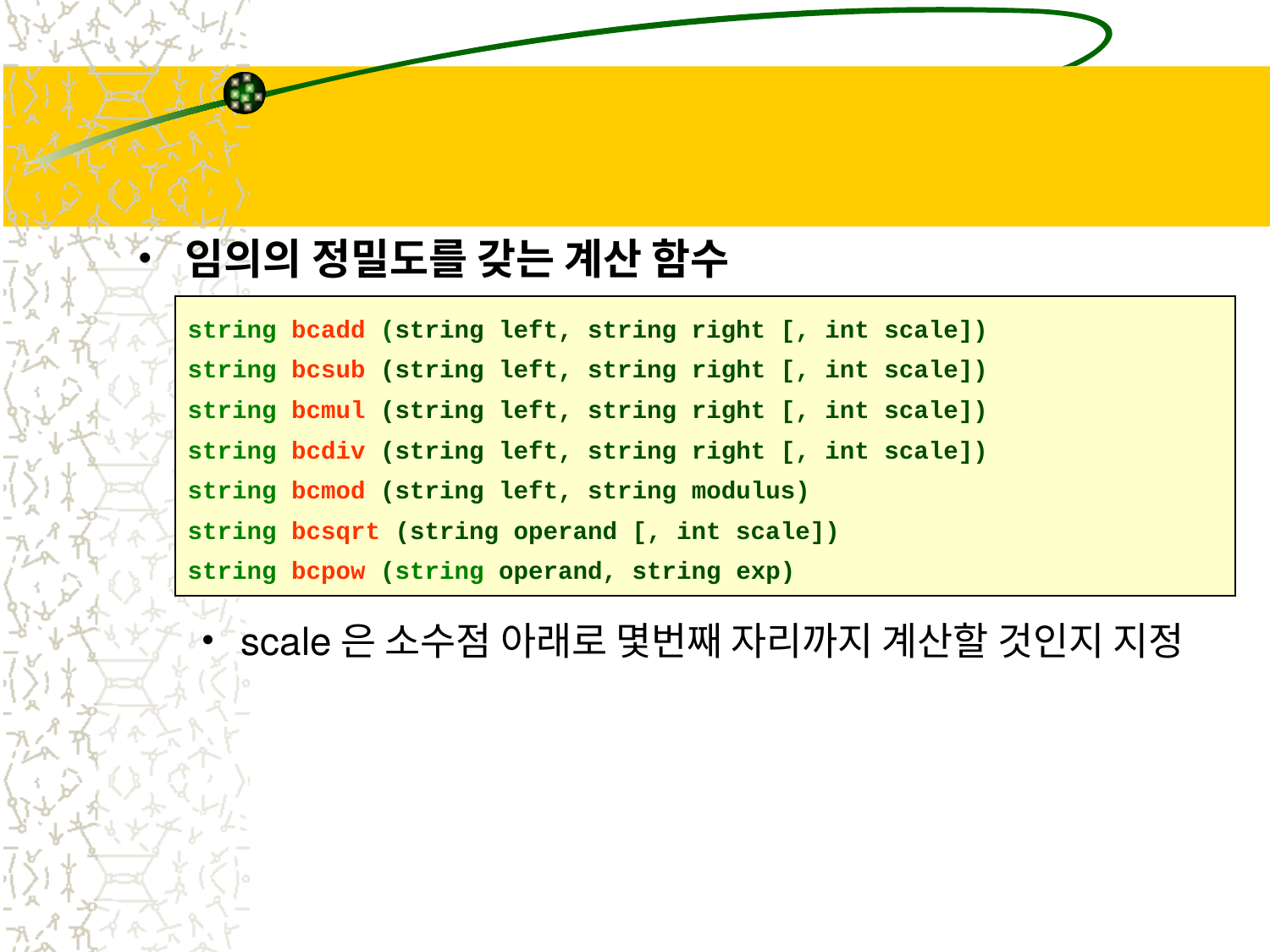

#
임의의 정밀도를 갖는 계산 함수

scale은 소수점 아래로 몇번째 자리까지 계산할 것인지 지정
string bcadd (string left, string right [, int scale])
string bcsub (string left, string right [, int scale])
string bcmul (string left, string right [, int scale])
string bcdiv (string left, string right [, int scale])
string bcmod (string left, string modulus)
string bcsqrt (string operand [, int scale])
string bcpow (string operand, string exp)